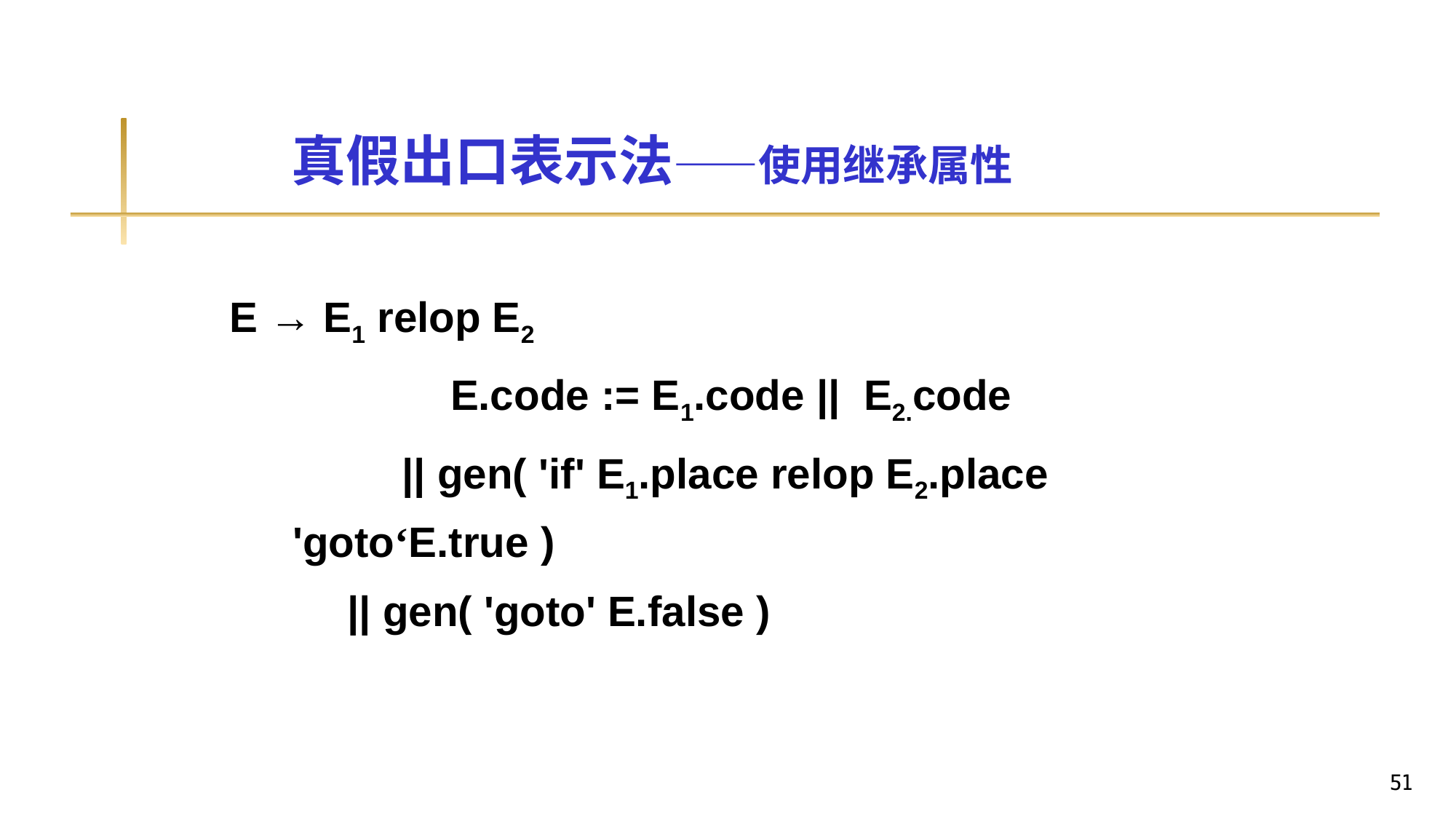

# 真假出口表示法——使用继承属性
E → E1 relop E2
		       E.code := E1.code ||  E2.code
		|| gen( 'if' E1.place relop E2.place 'goto‘E.true )
          || gen( 'goto' E.false )
51